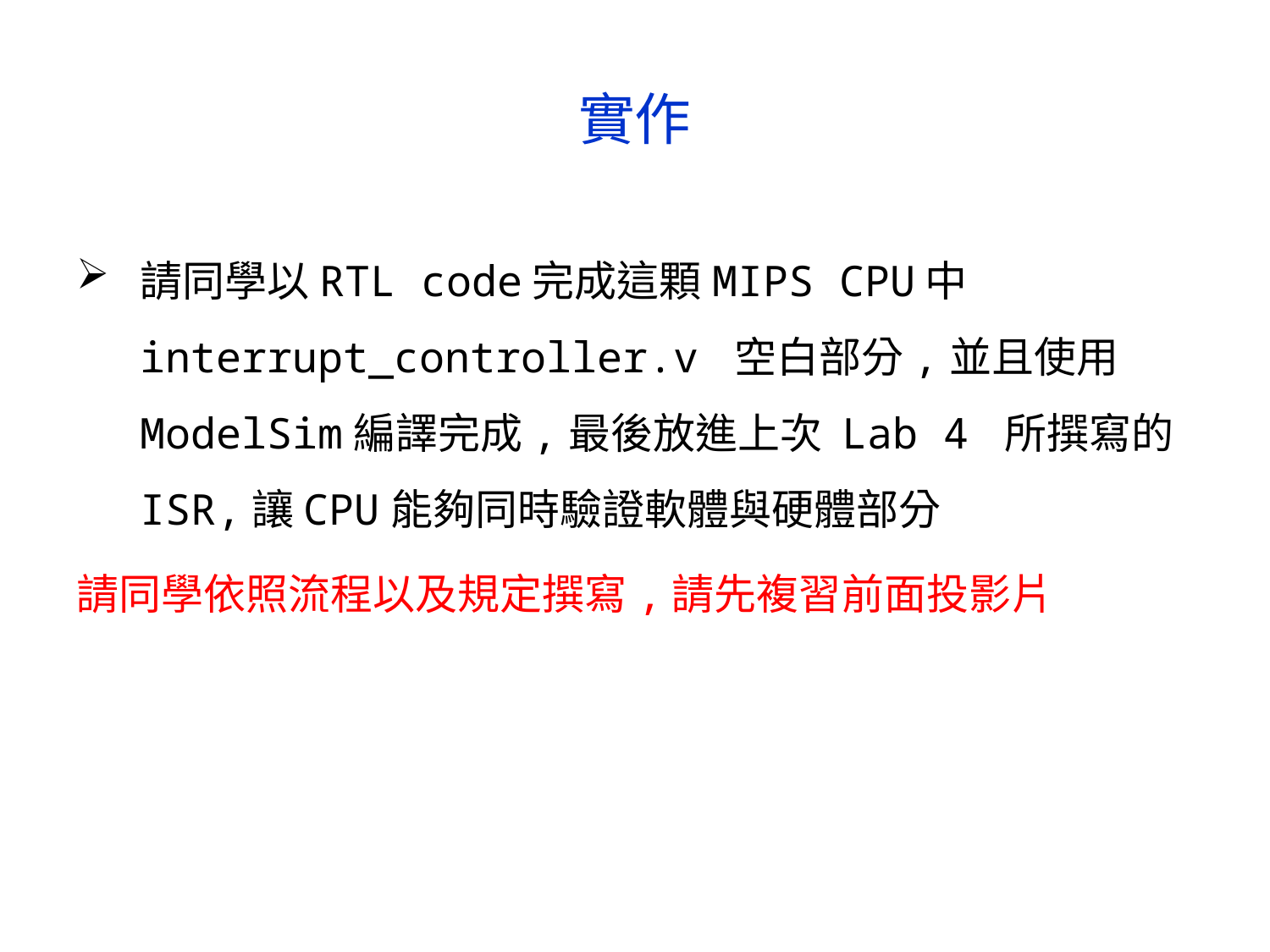

# 實作
請同學以RTL code完成這顆MIPS CPU中interrupt_controller.v 空白部分,並且使用ModelSim編譯完成,最後放進上次 Lab 4 所撰寫的ISR,讓CPU能夠同時驗證軟體與硬體部分
請同學依照流程以及規定撰寫,請先複習前面投影片